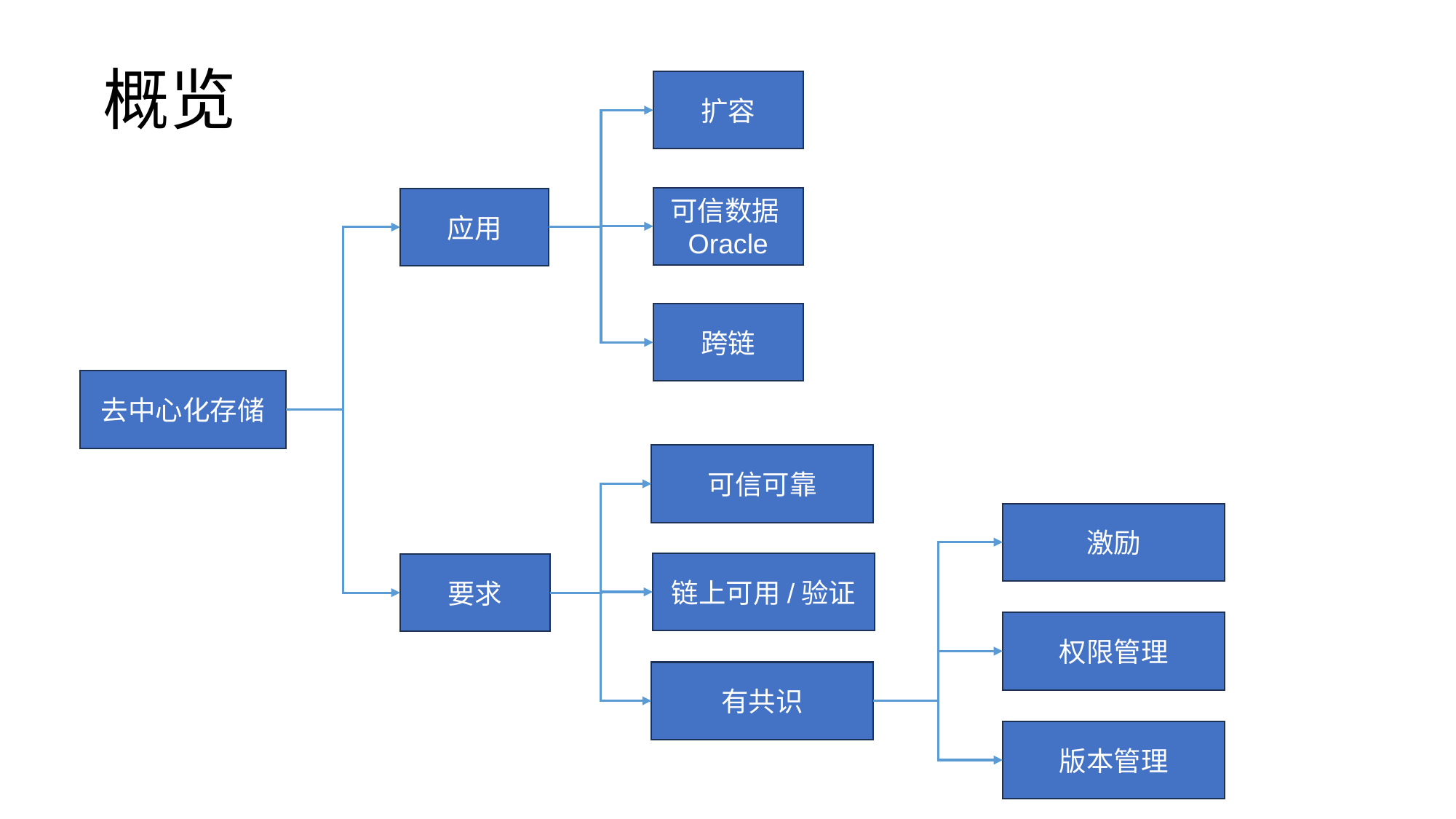

# 概览
扩容
可信数据Oracle
应用
跨链
去中心化存储
可信可靠
激励
链上可用/验证
要求
权限管理
有共识
版本管理